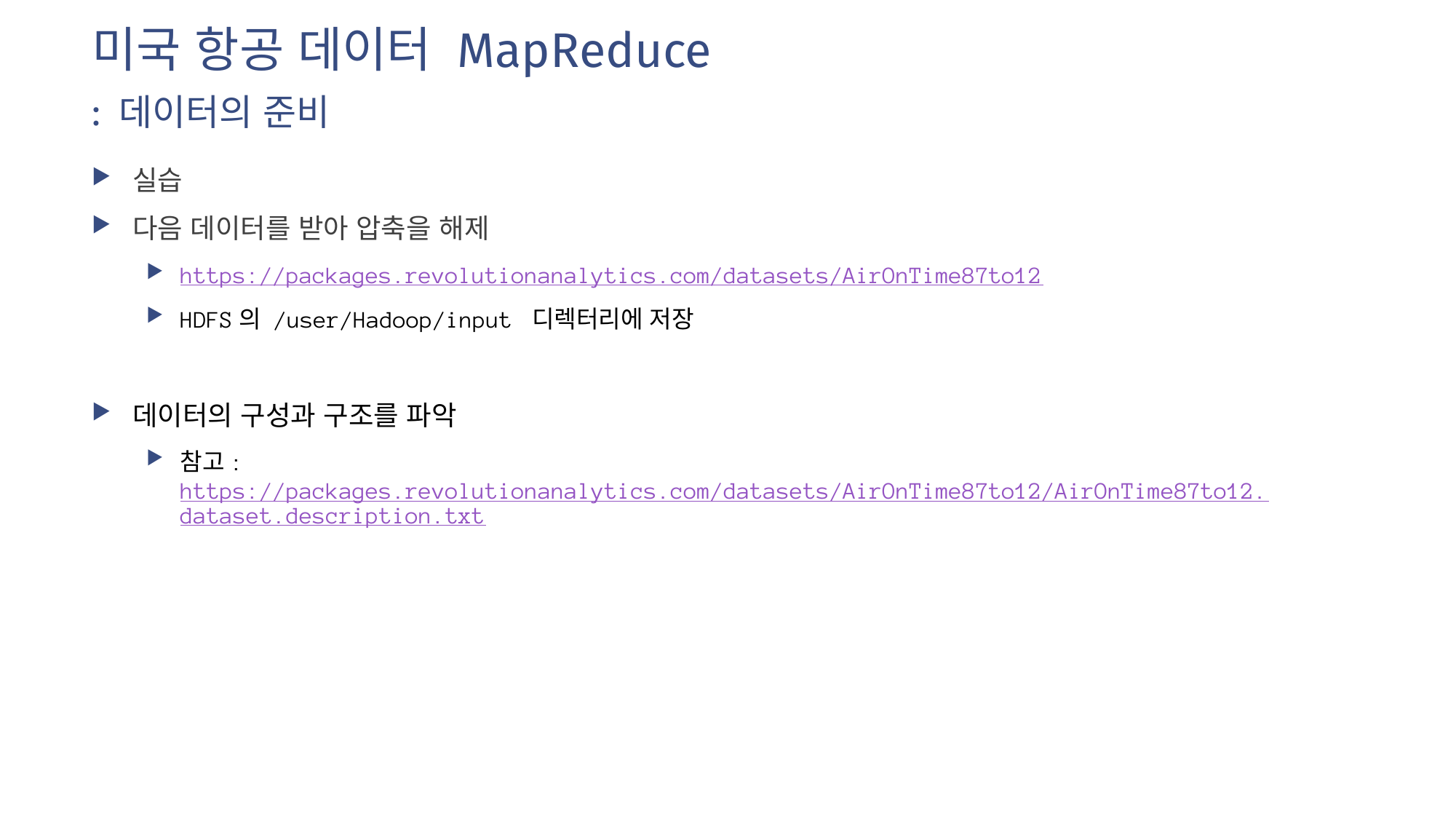

# 미국 항공 데이터 MapReduce : 데이터의 준비
실습
다음 데이터를 받아 압축을 해제
https://packages.revolutionanalytics.com/datasets/AirOnTime87to12
HDFS의 /user/Hadoop/input 디렉터리에 저장

데이터의 구성과 구조를 파악
참고: https://packages.revolutionanalytics.com/datasets/AirOnTime87to12/AirOnTime87to12.dataset.description.txt